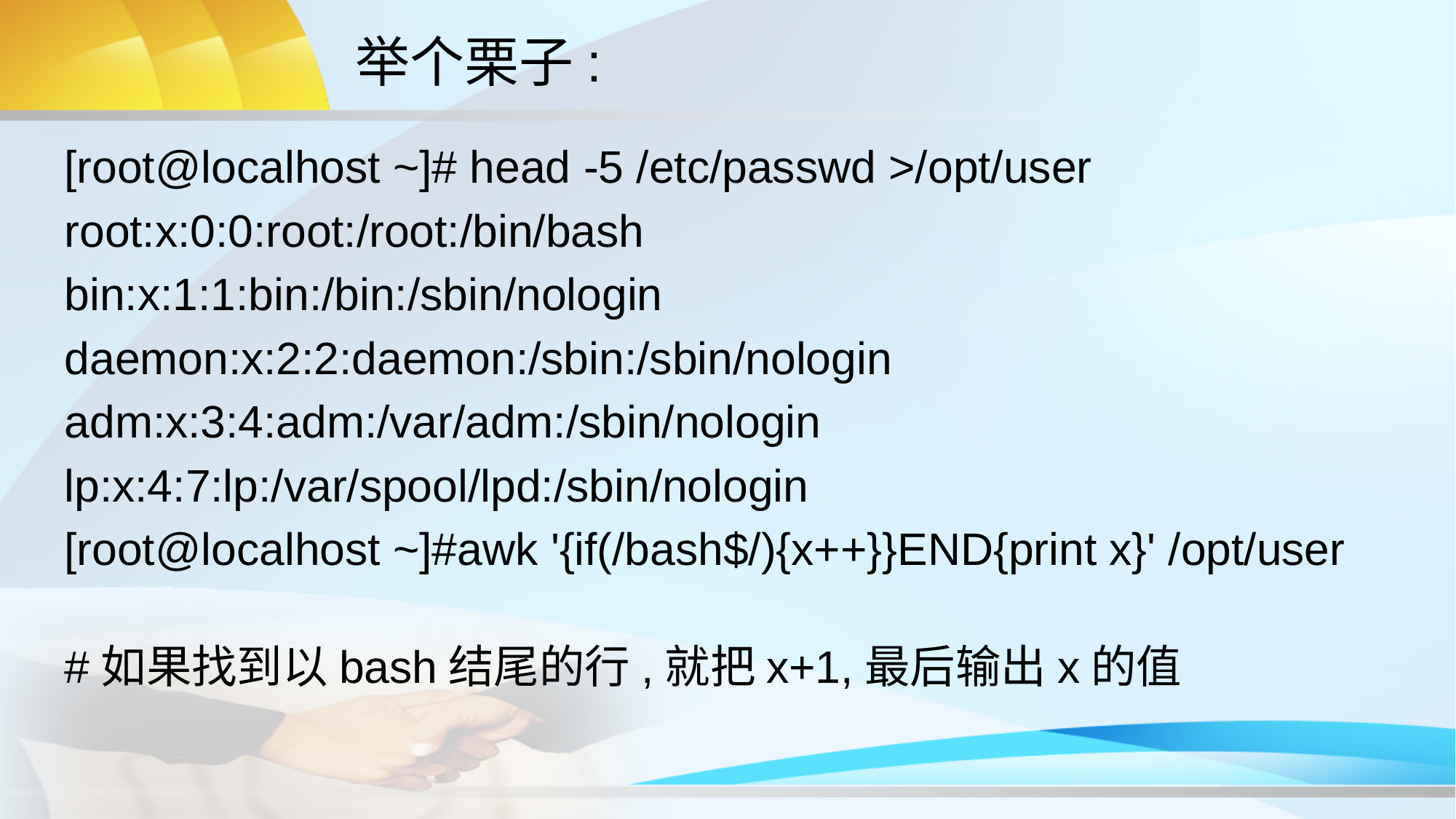

# 举个栗子:
[root@localhost ~]# head -5 /etc/passwd >/opt/user
root:x:0:0:root:/root:/bin/bash
bin:x:1:1:bin:/bin:/sbin/nologin
daemon:x:2:2:daemon:/sbin:/sbin/nologin
adm:x:3:4:adm:/var/adm:/sbin/nologin
lp:x:4:7:lp:/var/spool/lpd:/sbin/nologin
[root@localhost ~]#awk '{if(/bash$/){x++}}END{print x}' /opt/user
#如果找到以bash结尾的行,就把x+1,最后输出x的值